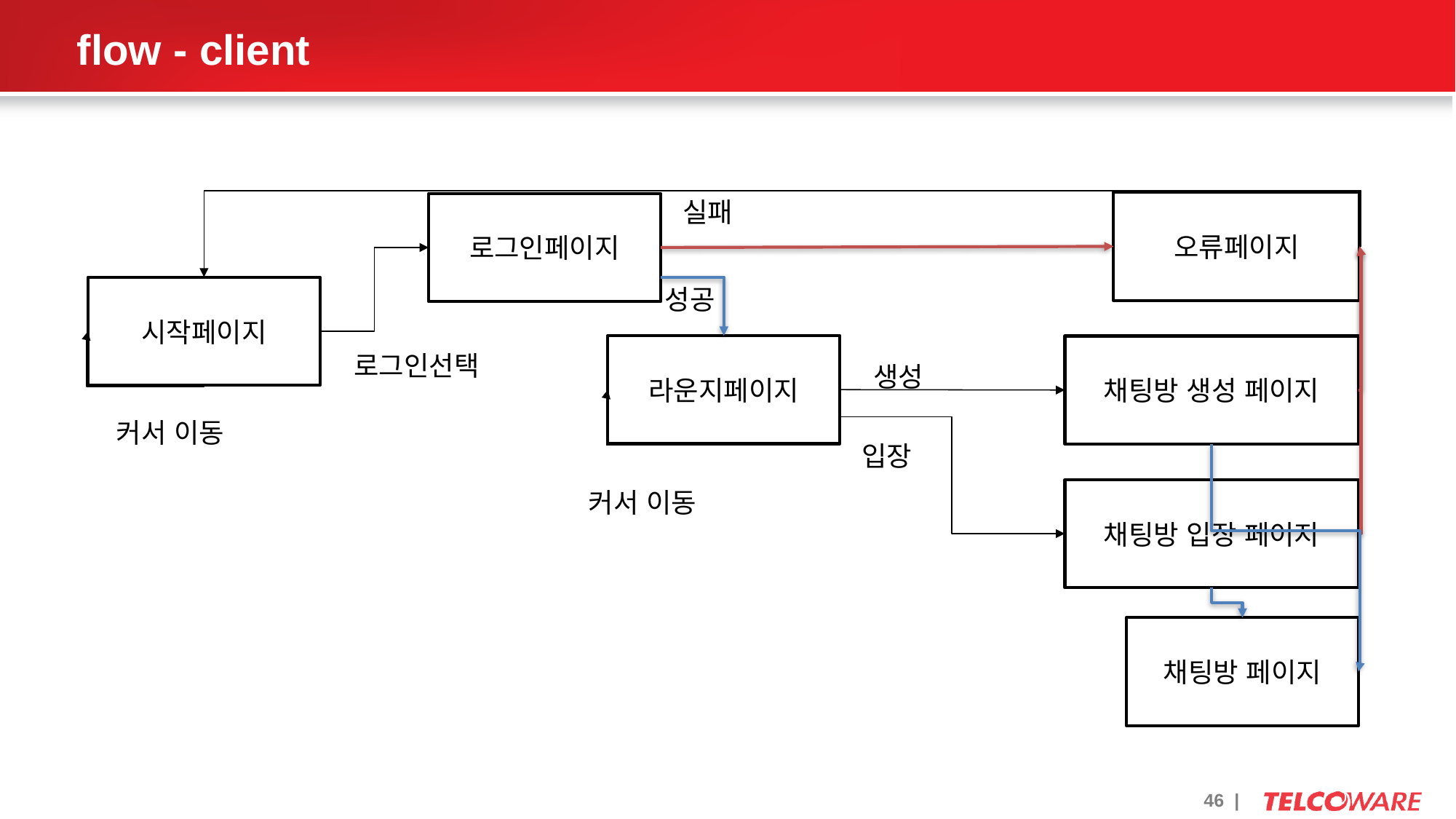

flow - client
실패
오류페이지
로그인페이지
성공
시작페이지
라운지페이지
채팅방 생성 페이지
로그인선택
생성
커서 이동
입장
채팅방 입장 페이지
커서 이동
채팅방 페이지